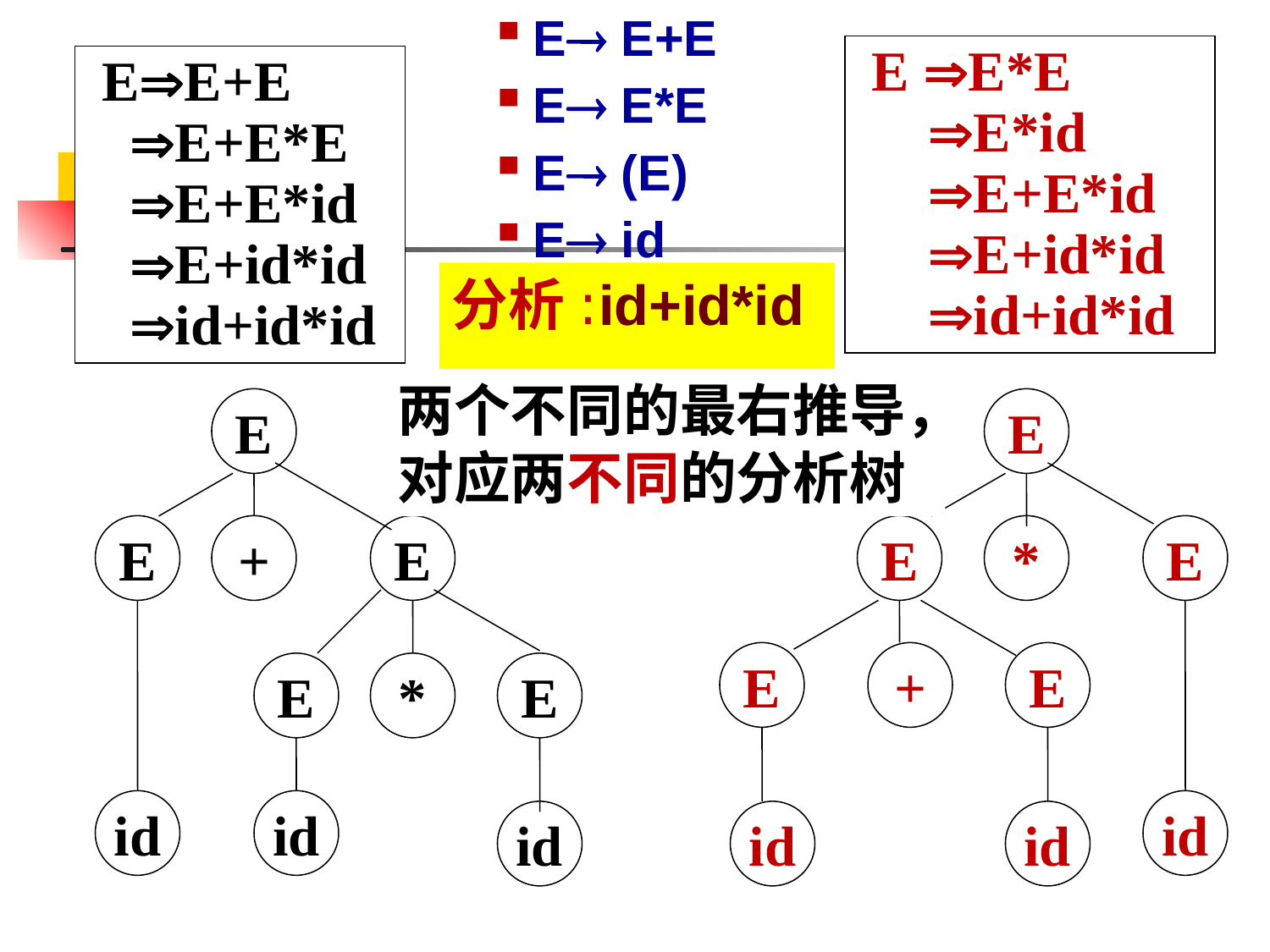

E→ E+E
E→ E*E
E→ (E)
E→ id

 E ⇒E*E
     ⇒E*id
     ⇒E+E*id
     ⇒E+id*id
     ⇒id+id*id
 E⇒E+E
   ⇒E+E*E
   ⇒E+E*id
   ⇒E+id*id
   ⇒id+id*id
分析:id+id*id
两个不同的最右推导，对应两不同的分析树
E
E

E
+
E

E
*
E

E
*
E

id

E
+
E

id

id

id

id

id